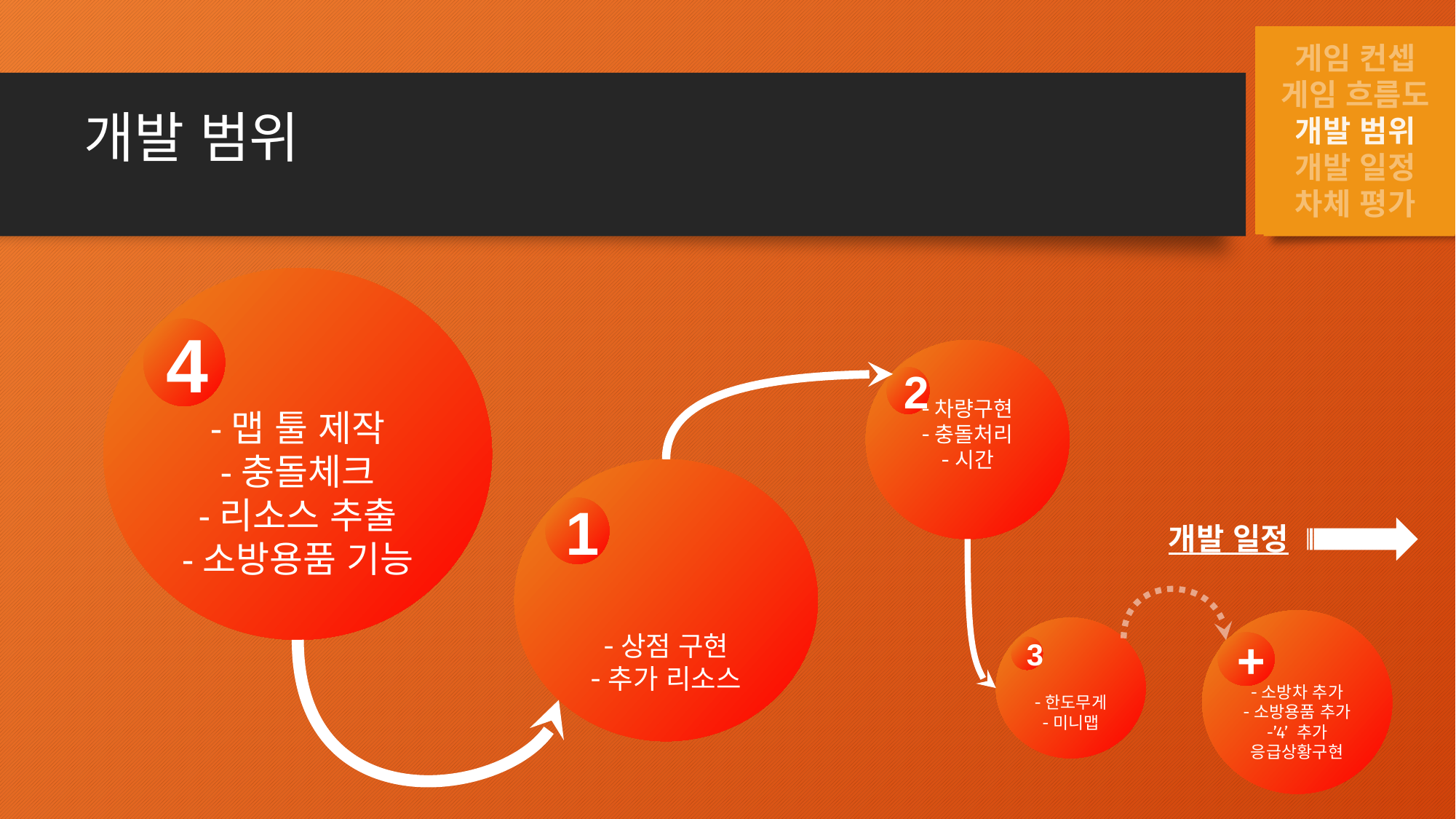

게임 컨셉
게임 흐름도
개발 범위
개발 일정
차체 평가
개발 범위
-맵 툴 제작
-충돌체크
-리소스 추출
-소방용품 기능
4

-차량구현
-충돌처리
-시간

2
-상점 구현
-추가 리소스
1
# 개발 일정

-소방차 추가
-소방용품 추가
-’4’ 추가 응급상황구현
+

-한도무게
-미니맵
3